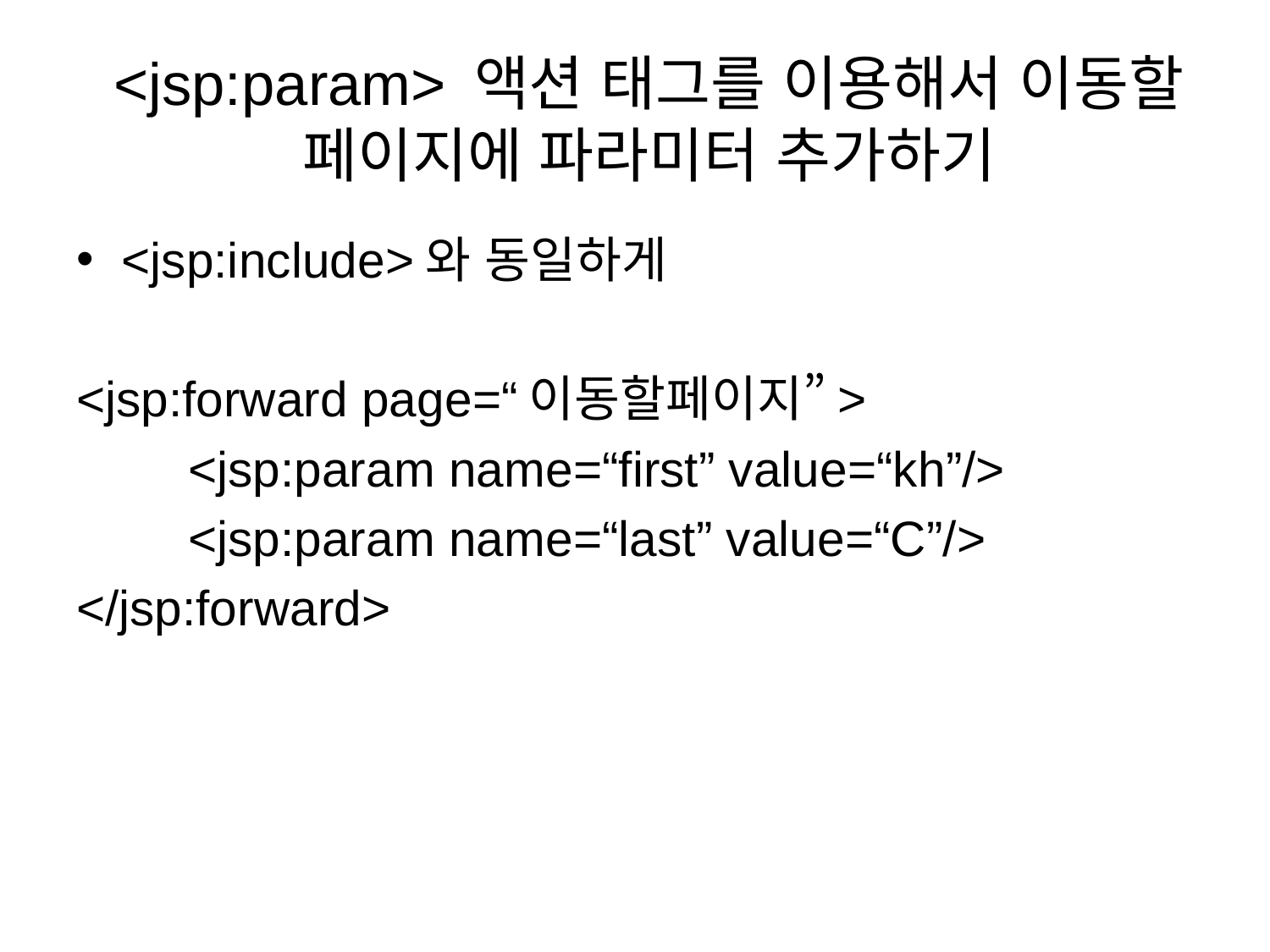

# <jsp:param> 액션 태그를 이용해서 이동할 페이지에 파라미터 추가하기
<jsp:include>와 동일하게

<jsp:forward page=“이동할페이지”>
	<jsp:param name=“first” value=“kh”/>
	<jsp:param name=“last” value=“C”/>
</jsp:forward>